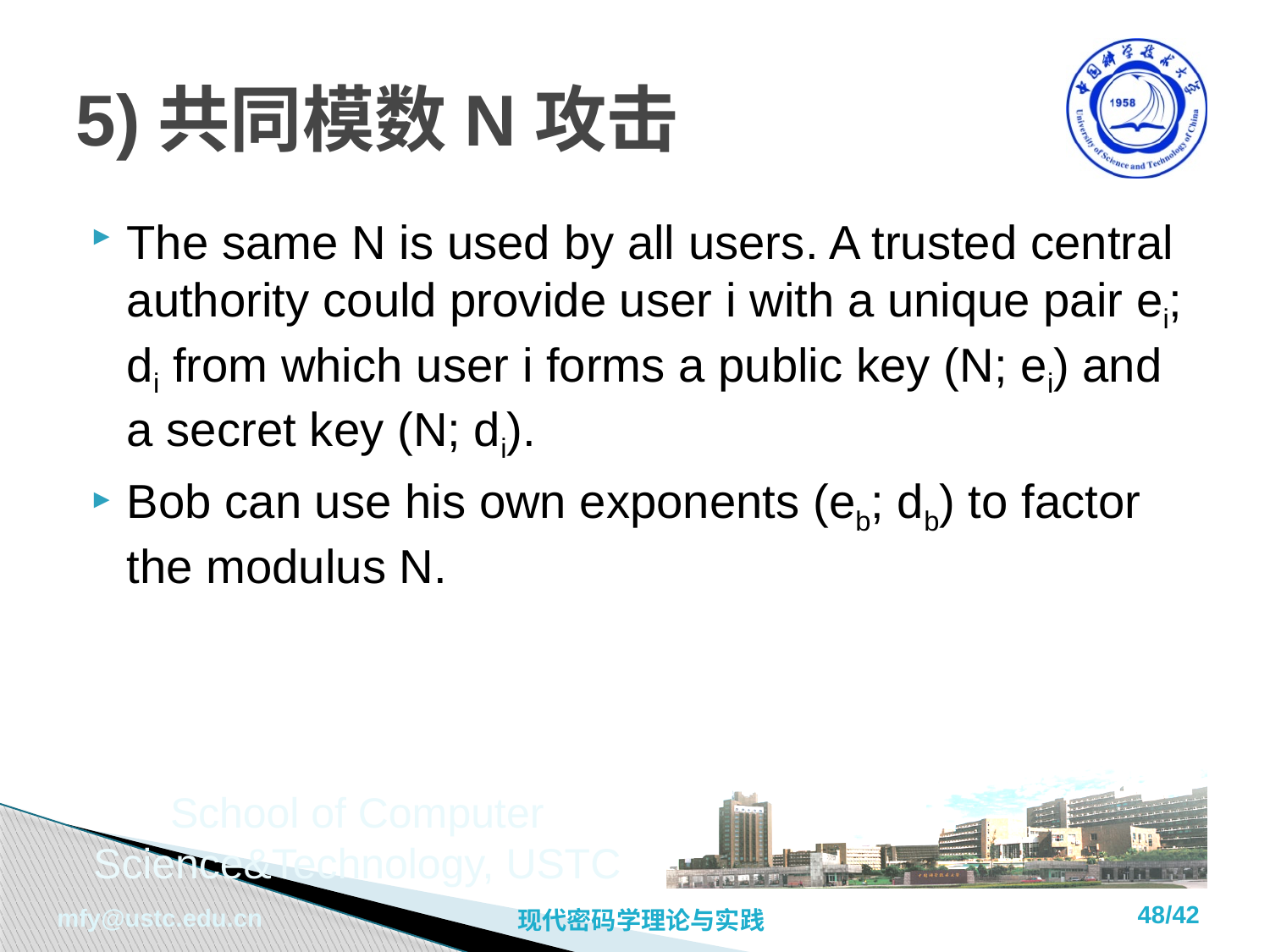

# 5)共同模数N攻击
The same N is used by all users. A trusted central authority could provide user i with a unique pair ei; di from which user i forms a public key (N; ei) and a secret key (N; di).
Bob can use his own exponents (eb; db) to factor the modulus N.